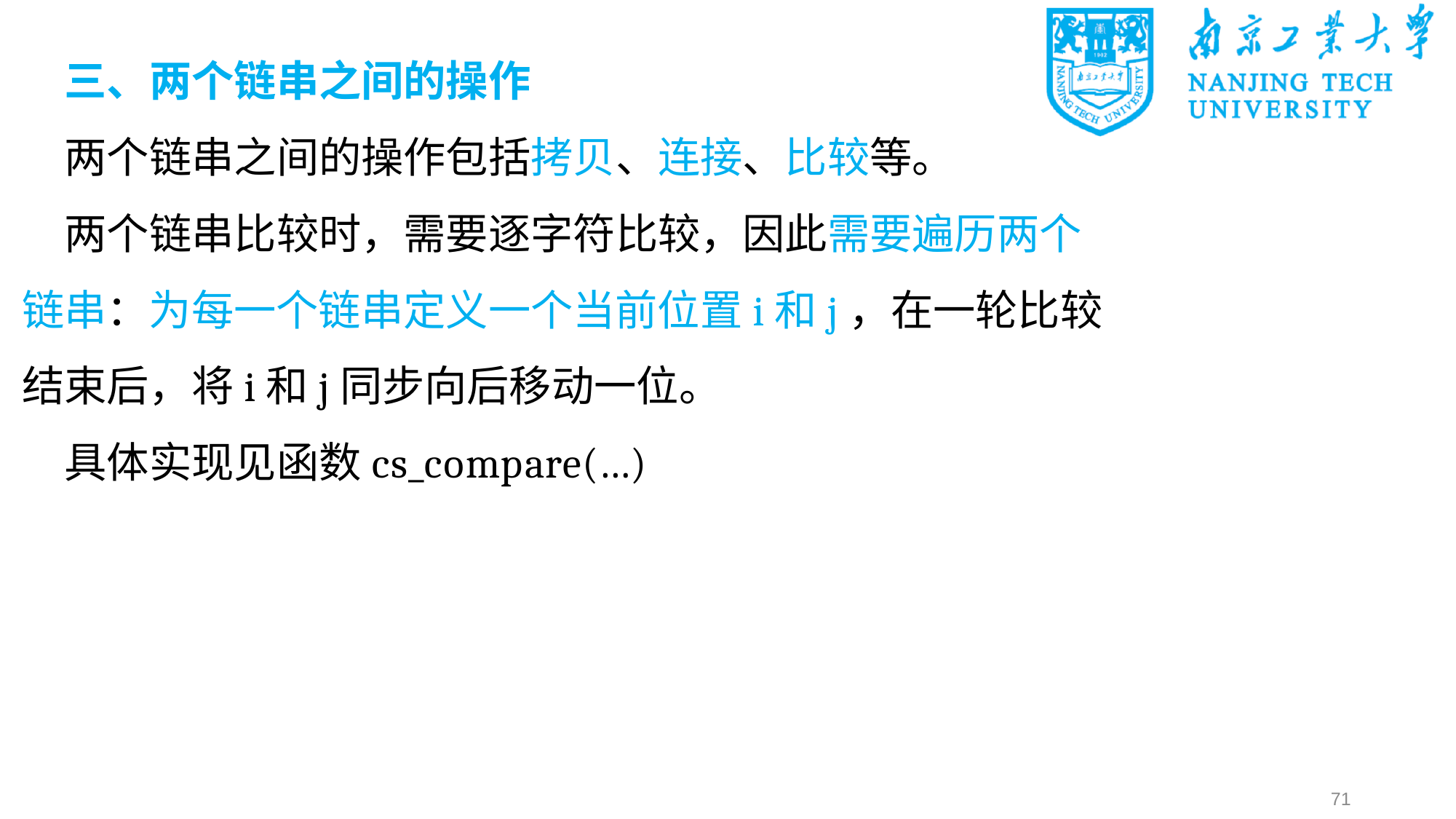

三、两个链串之间的操作
两个链串之间的操作包括拷贝、连接、比较等。
两个链串比较时，需要逐字符比较，因此需要遍历两个链串：为每一个链串定义一个当前位置i和j，在一轮比较结束后，将i和j同步向后移动一位。
具体实现见函数cs_compare(…)
71